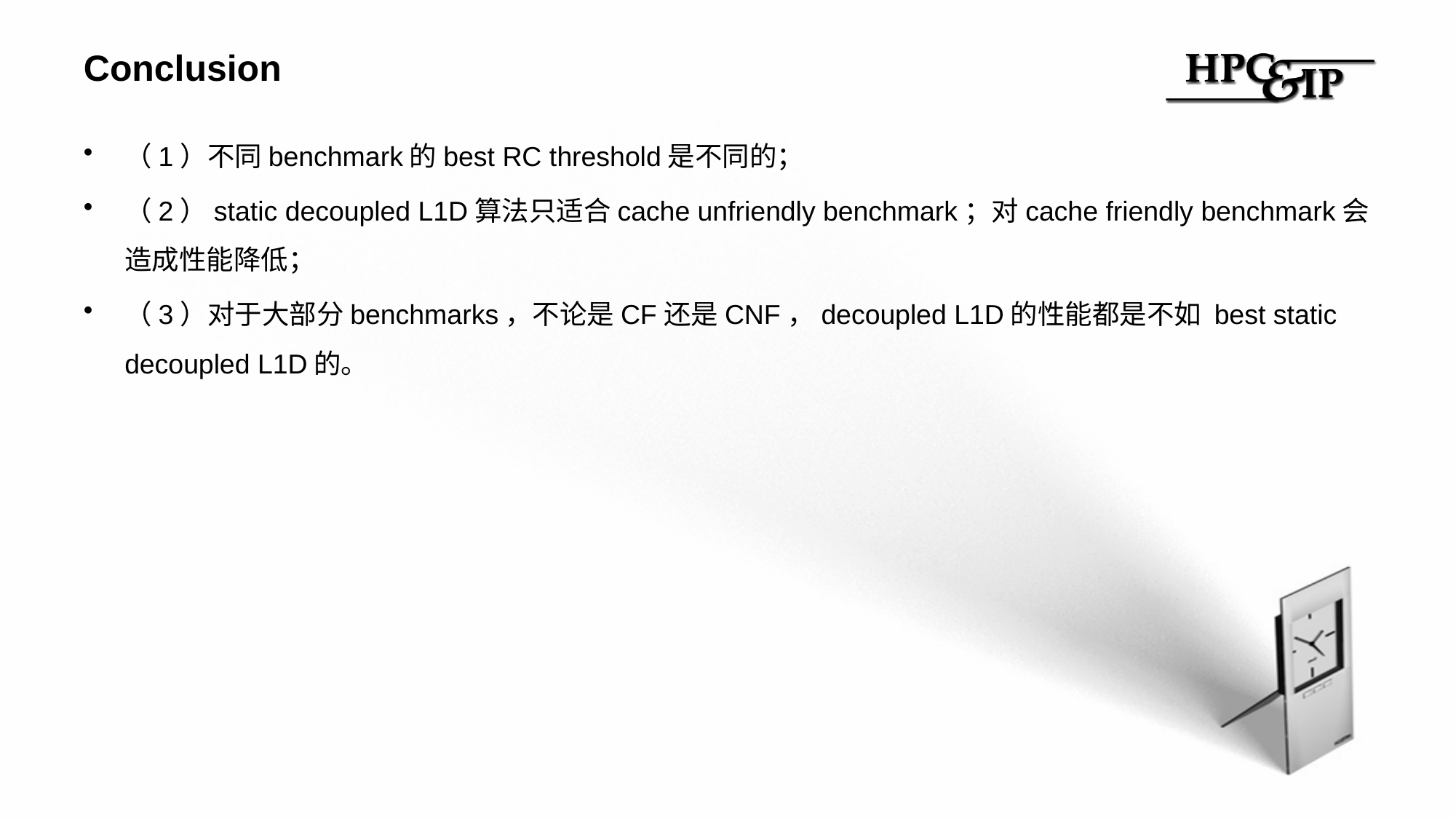

# Conclusion
（1）不同benchmark的best RC threshold是不同的；
（2）static decoupled L1D算法只适合cache unfriendly benchmark；对cache friendly benchmark会造成性能降低；
（3）对于大部分benchmarks，不论是CF还是CNF，decoupled L1D的性能都是不如 best static decoupled L1D的。